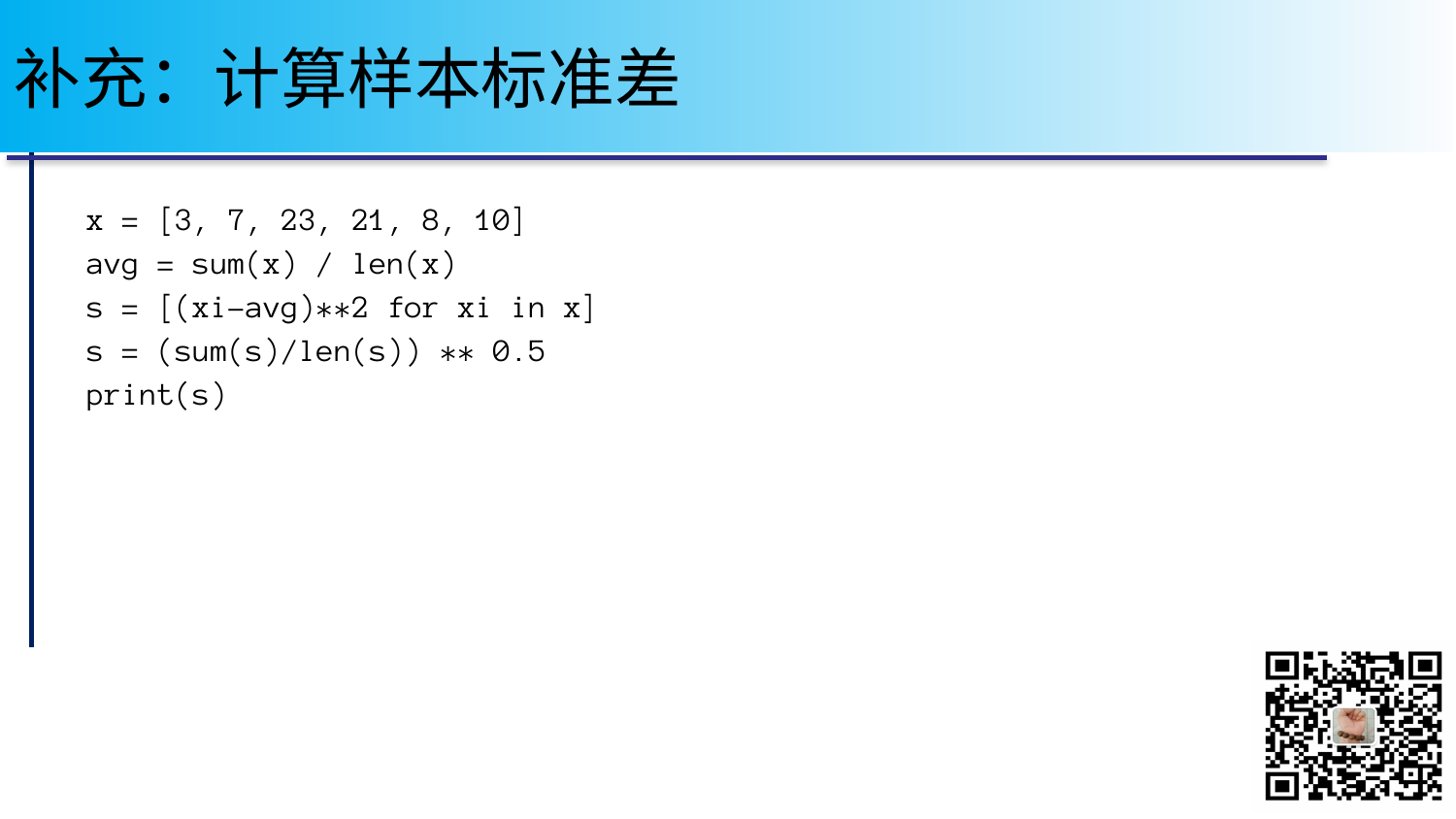

# 补充：计算样本标准差
x = [3, 7, 23, 21, 8, 10]
avg = sum(x) / len(x)
s = [(xi-avg)**2 for xi in x]
s = (sum(s)/len(s)) ** 0.5
print(s)